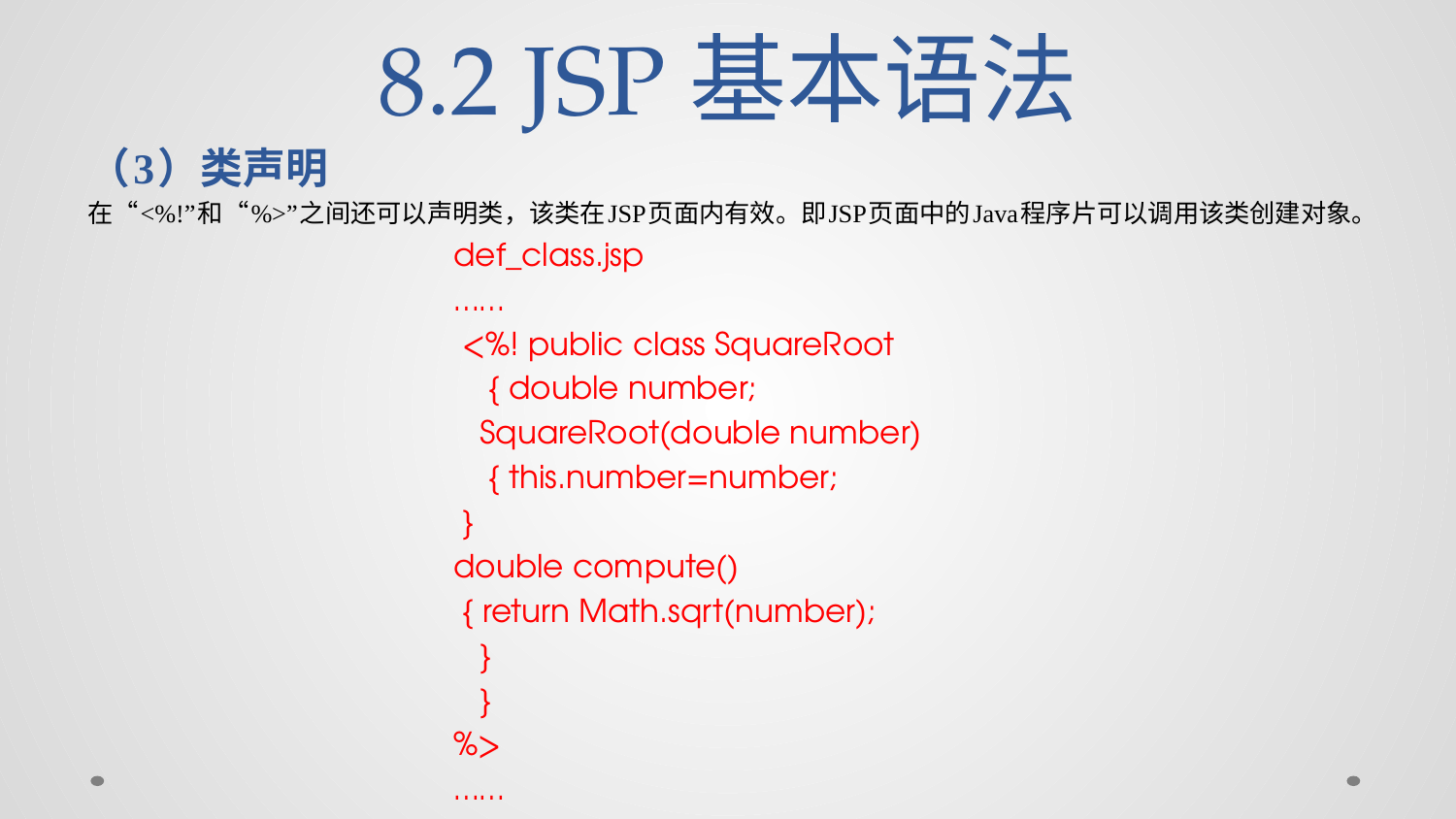

# 8.2 JSP基本语法
（3）类声明
在“<%!”和“%>”之间还可以声明类，该类在JSP页面内有效。即JSP页面中的Java程序片可以调用该类创建对象。
def_class.jsp
……
 <%! public class SquareRoot
    { double number;
	   SquareRoot(double number)
	    { this.number=number;
		 }
		double compute()
		 { return Math.sqrt(number);
		   }
			   }
%>
……